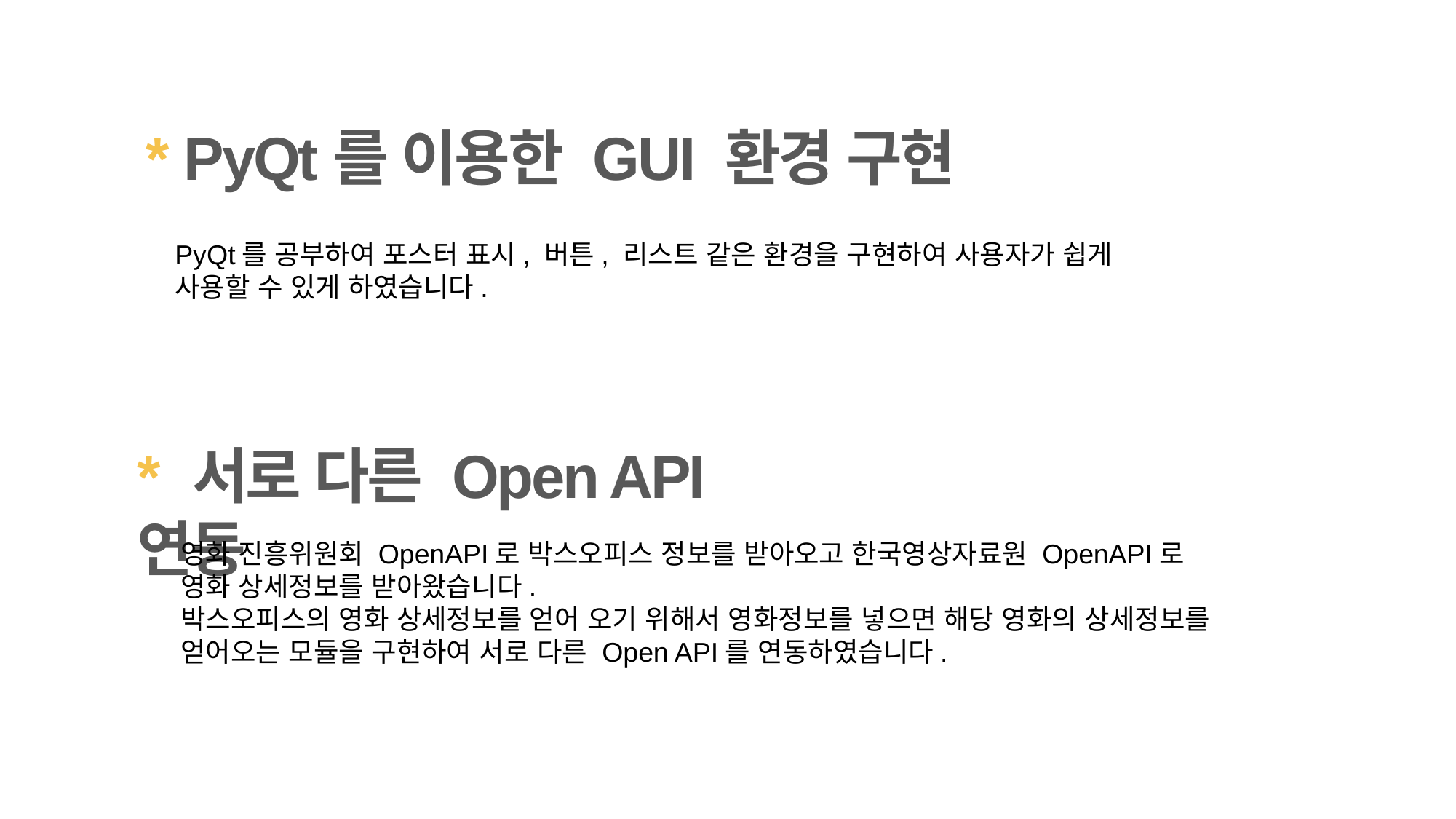

* PyQt를 이용한 GUI 환경 구현
PyQt를 공부하여 포스터 표시, 버튼, 리스트 같은 환경을 구현하여 사용자가 쉽게
사용할 수 있게 하였습니다.
* 서로 다른 Open API 연동
영화 진흥위원회 OpenAPI로 박스오피스 정보를 받아오고 한국영상자료원 OpenAPI로
영화 상세정보를 받아왔습니다.
박스오피스의 영화 상세정보를 얻어 오기 위해서 영화정보를 넣으면 해당 영화의 상세정보를
얻어오는 모듈을 구현하여 서로 다른 Open API를 연동하였습니다.